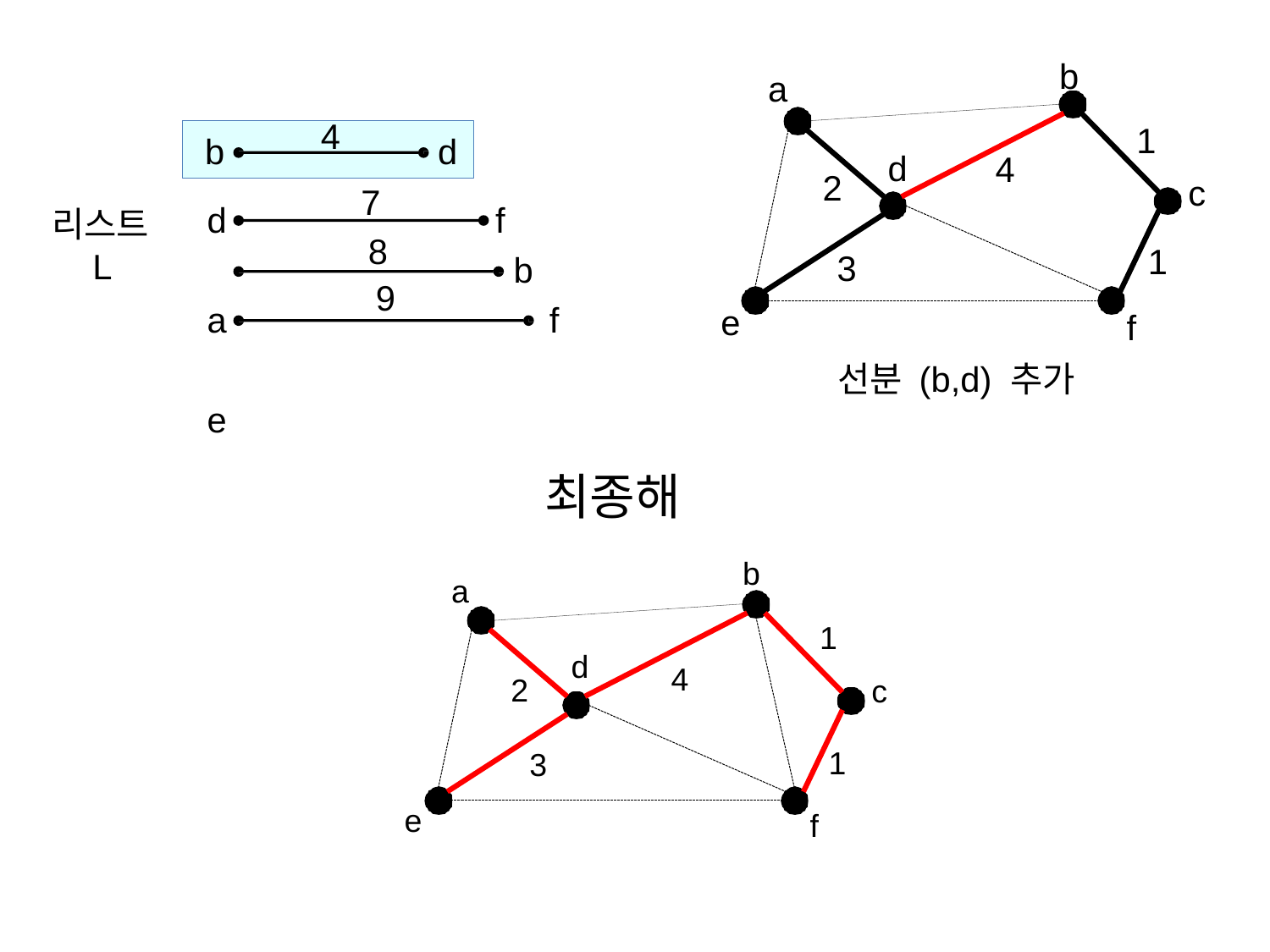

b
a

4

1

b
d

d
4

2
c
7
8
9

d  a  e

f
리스트
L

1
3
b

f
e

f

선분 (b,d) 추가

최종해
b
a

1

d
4
2
c

1
3

e

f